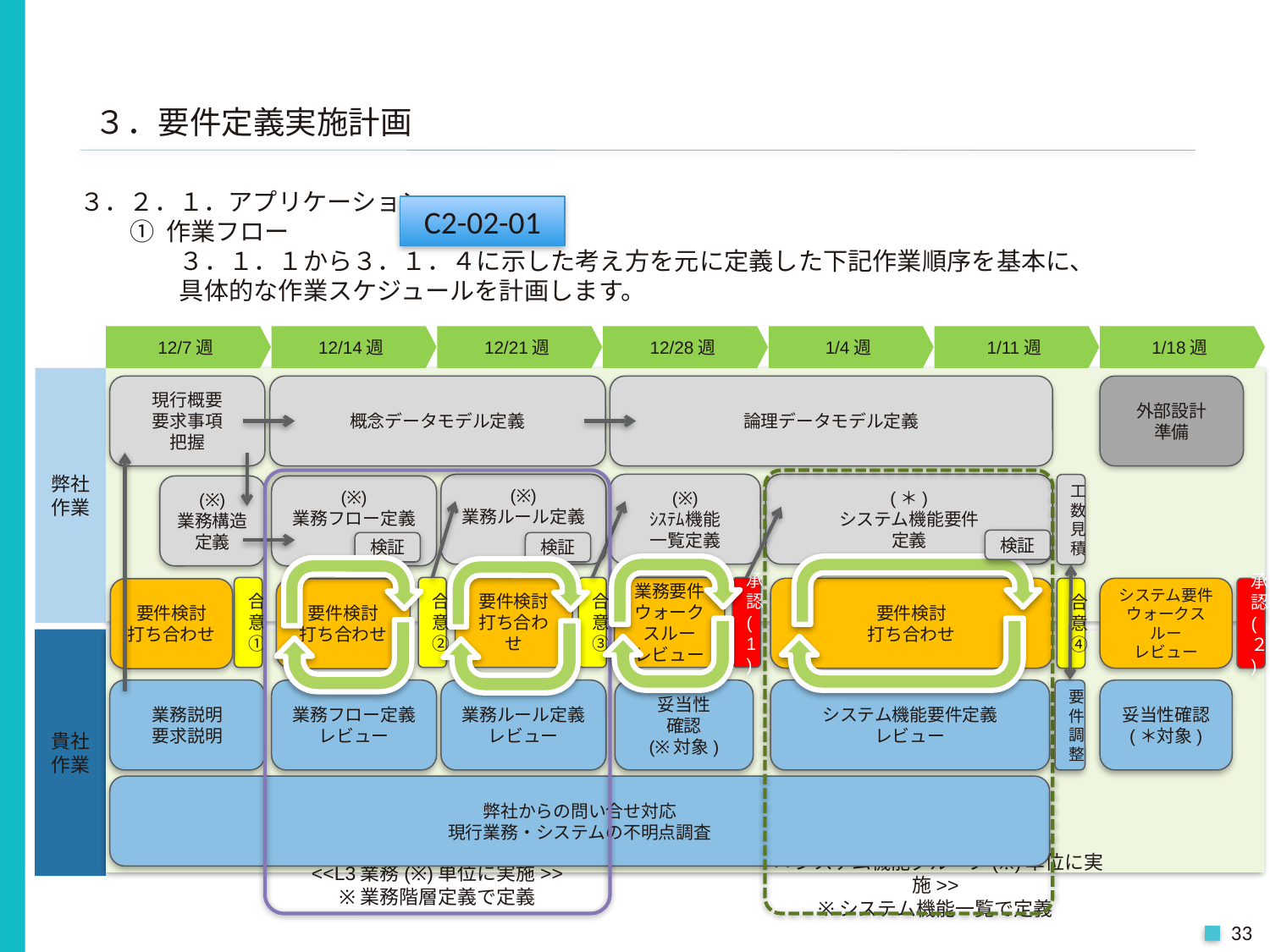

３．要件定義実施計画

　　３．２．１．アプリケーション
① 作業フロー
３．１．１から３．１．４に示した考え方を元に定義した下記作業順序を基本に、
具体的な作業スケジュールを計画します。
C2-02-01
12/7週
12/14週
12/21週
12/28週
1/4週
1/11週
1/18週
弊社作業

外部設計
準備
現行概要
要求事項
把握
概念データモデル定義
論理データモデル定義

(※)
業務ルール定義
(※)
ｼｽﾃﾑ機能
一覧定義
(＊)
システム機能要件
定義
工数見積
(※)
業務構造
定義
(※)
業務フロー定義
検証
検証
検証

要件検討
打ち合わせ
業務要件
ウォーク
スルー
レビュー
合意①
合意②
合意③
承認(1)
要件検討
打ち合わせ
合意④
システム要件
ウォークスルー
レビュー
承認(２)
要件検討
打ち合わせ
要件検討
打ち合わせ
貴社作業

妥当性
確認
(※対象)
業務説明
要求説明
業務フロー定義
レビュー
業務ルール定義
レビュー
システム機能要件定義
レビュー
要件調整
妥当性確認
(＊対象)
弊社からの問い合せ対応
現行業務・システムの不明点調査
<<L3業務(※)単位に実施>>
※業務階層定義で定義
<<システム機能グループ(※)単位に実施>>
※システム機能一覧で定義
33